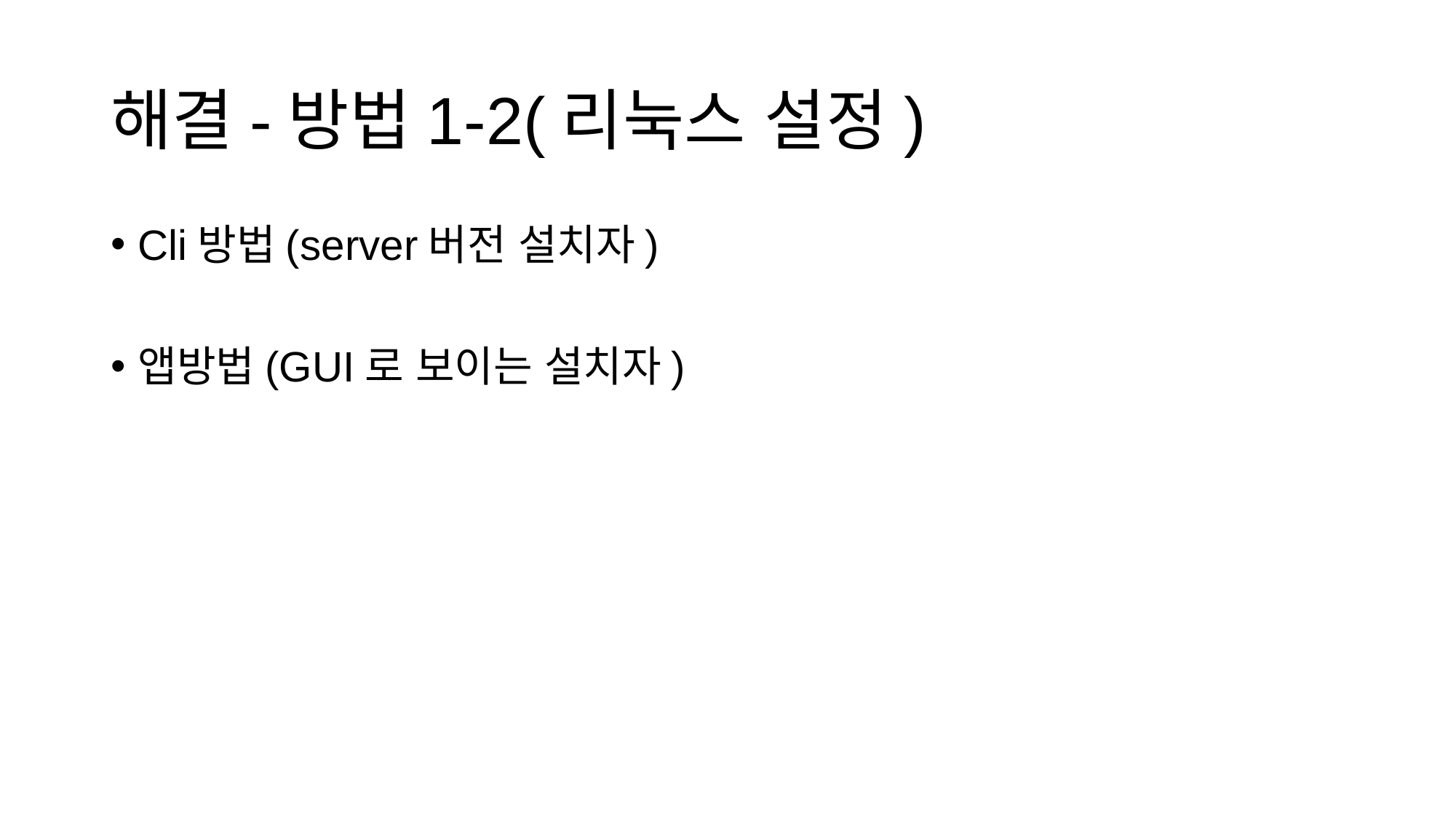

# 해결-방법1-2(리눅스 설정)
Cli방법(server버전 설치자)

앱방법(GUI로 보이는 설치자)